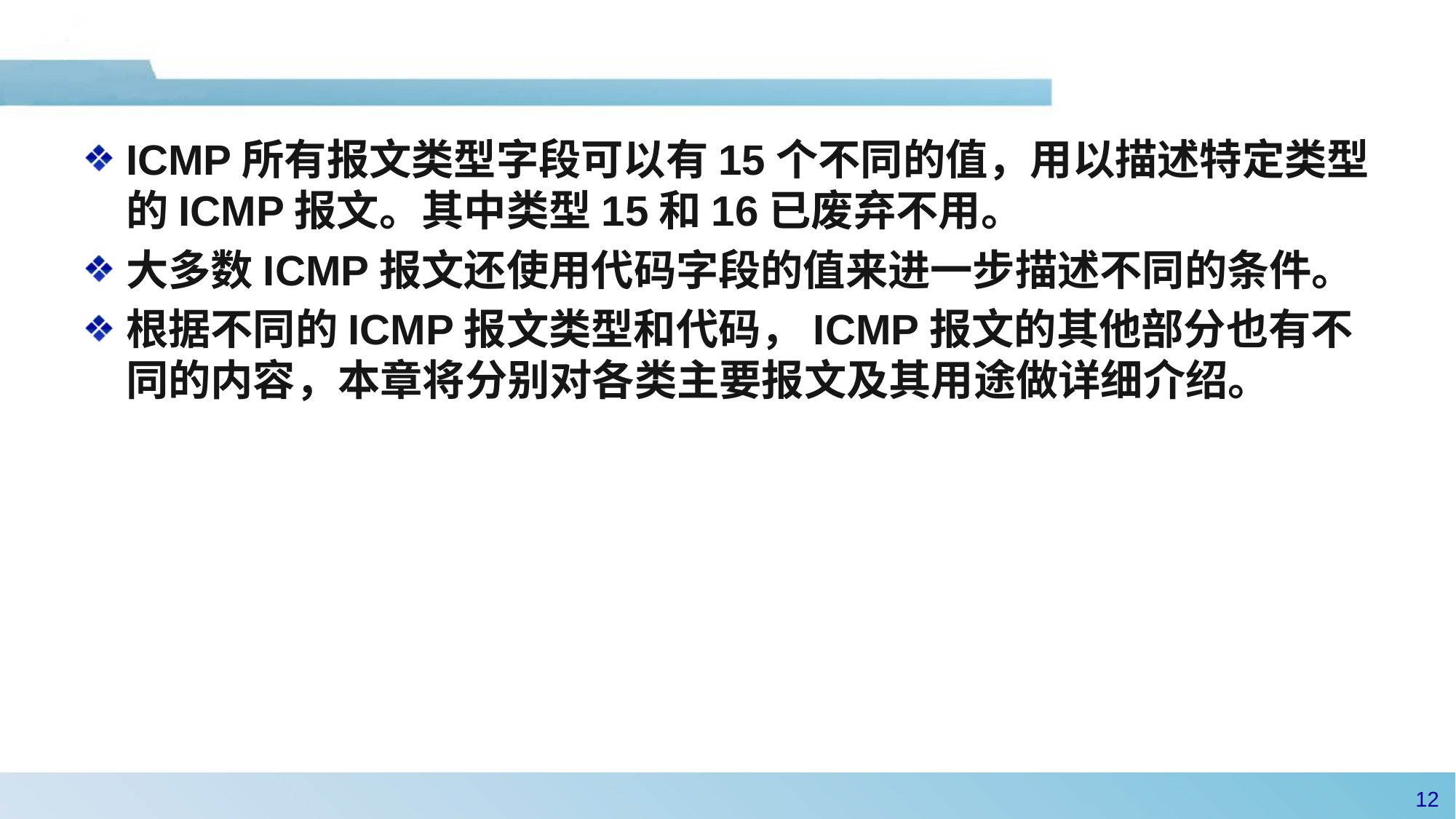

ICMP所有报文类型字段可以有15个不同的值，用以描述特定类型的ICMP报文。其中类型15和16已废弃不用。
大多数ICMP报文还使用代码字段的值来进一步描述不同的条件。
根据不同的ICMP报文类型和代码，ICMP报文的其他部分也有不同的内容，本章将分别对各类主要报文及其用途做详细介绍。

12